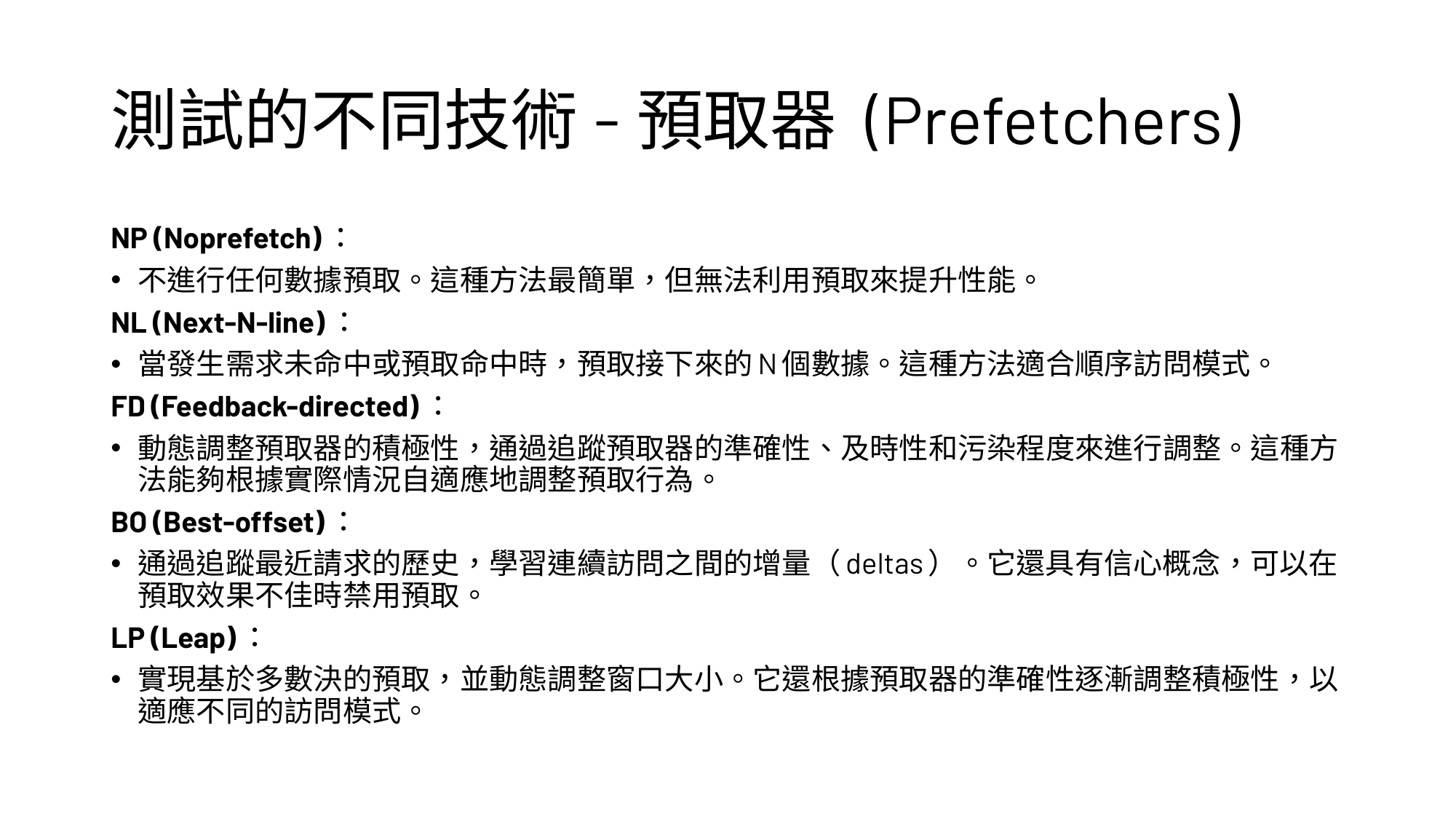

# 測試的不同技術-預取器 (Prefetchers)
NP (Noprefetch)：
不進行任何數據預取。這種方法最簡單，但無法利用預取來提升性能。
NL (Next-N-line)：
當發生需求未命中或預取命中時，預取接下來的N個數據。這種方法適合順序訪問模式。
FD (Feedback-directed)：
動態調整預取器的積極性，通過追蹤預取器的準確性、及時性和污染程度來進行調整。這種方法能夠根據實際情況自適應地調整預取行為。
BO (Best-offset)：
通過追蹤最近請求的歷史，學習連續訪問之間的增量（deltas）。它還具有信心概念，可以在預取效果不佳時禁用預取。
LP (Leap)：
實現基於多數決的預取，並動態調整窗口大小。它還根據預取器的準確性逐漸調整積極性，以適應不同的訪問模式。